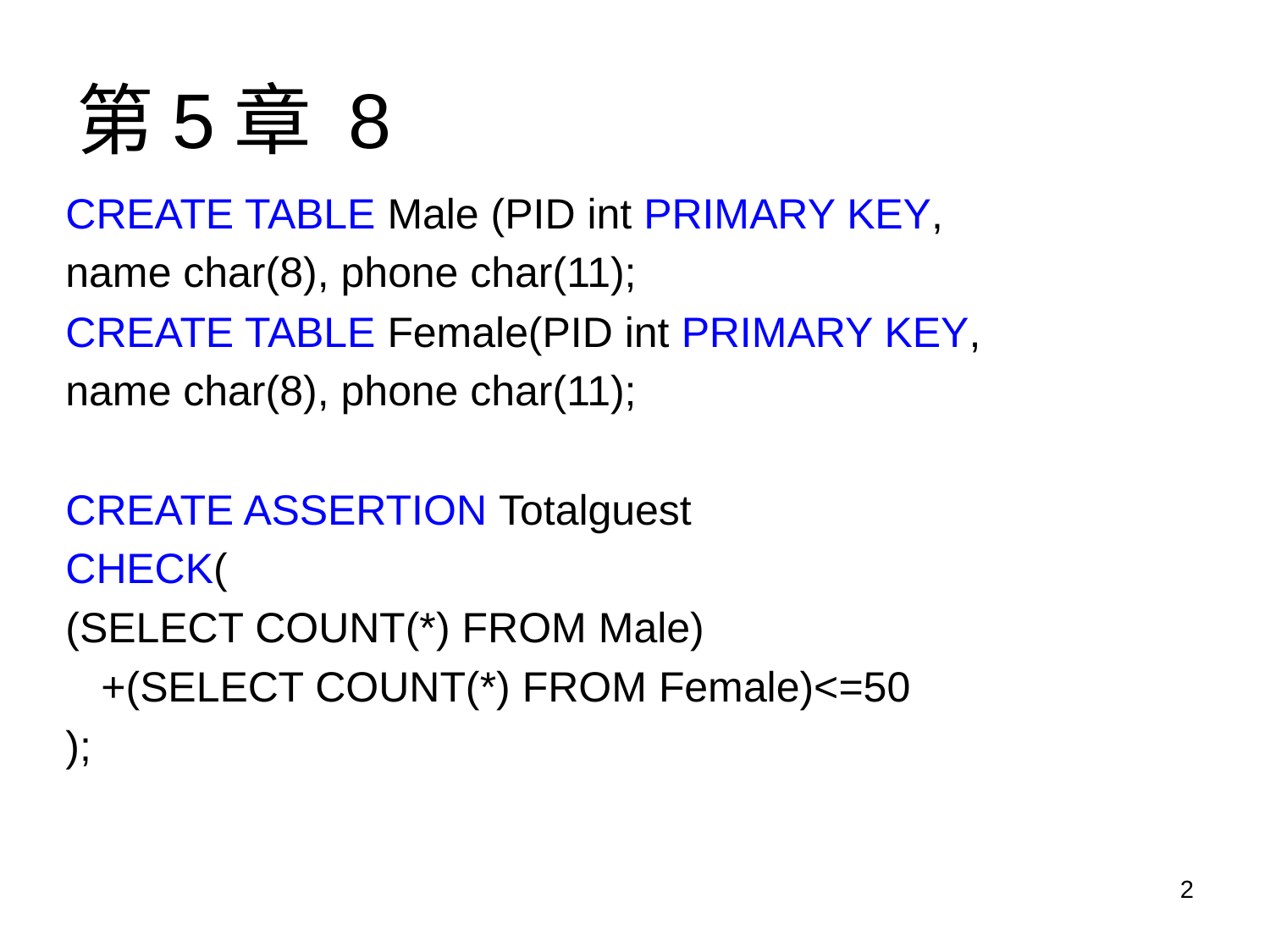

# 第5章 8
CREATE TABLE Male (PID int PRIMARY KEY,
name char(8), phone char(11);
CREATE TABLE Female(PID int PRIMARY KEY,
name char(8), phone char(11);

CREATE ASSERTION Totalguest
CHECK(
(SELECT COUNT(*) FROM Male)
   +(SELECT COUNT(*) FROM Female)<=50
);

2